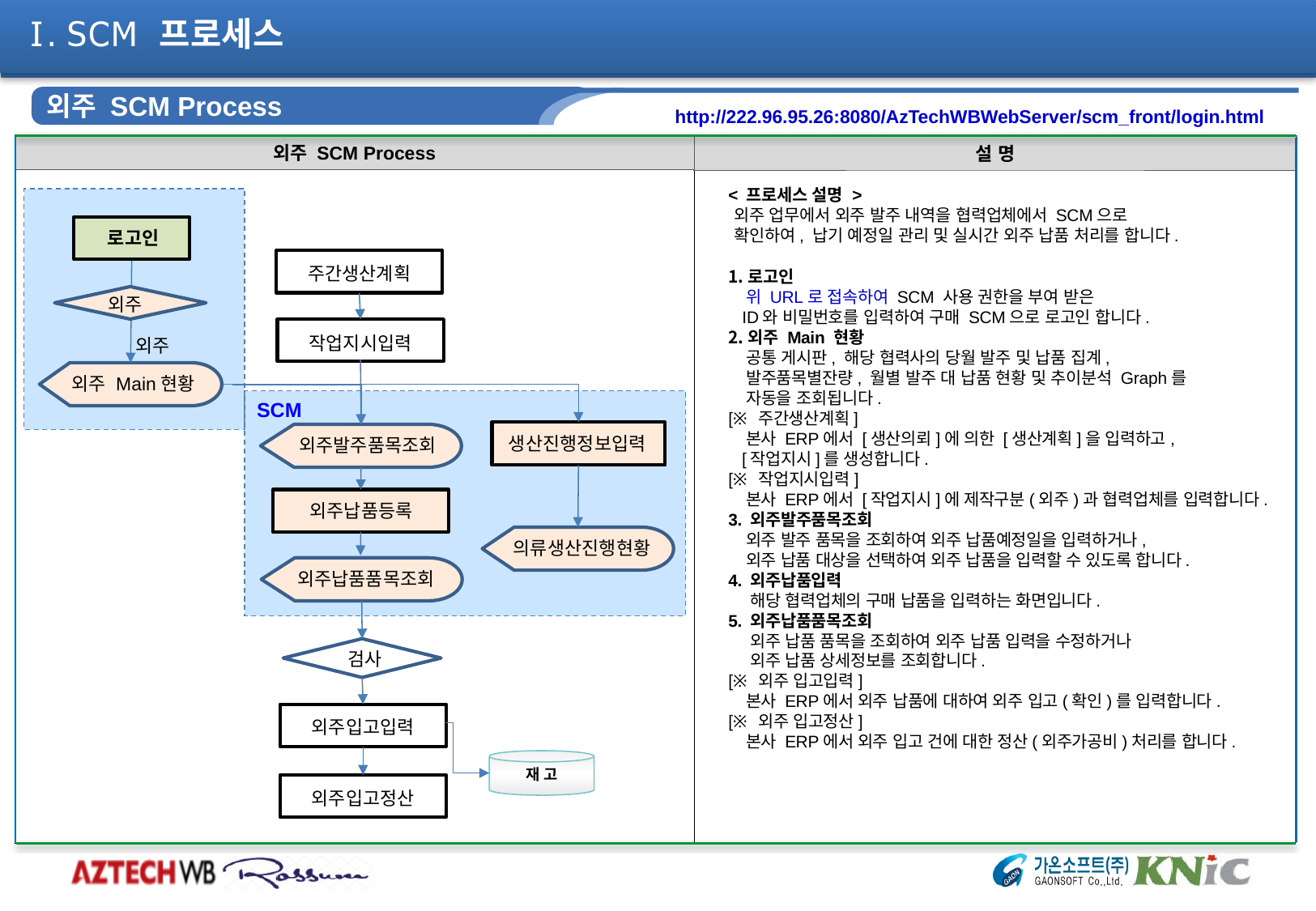

I. SCM 프로세스
외주 SCM Process

http://222.96.95.26:8080/AzTechWBWebServer/scm_front/login.html

외주 SCM Process
설 명

< 프로세스 설명 >
외주 업무에서 외주 발주 내역을 협력업체에서 SCM으로
확인하여, 납기 예정일 관리 및 실시간 외주 납품 처리를 합니다.

로고인
   위 URL로 접속하여 SCM 사용 권한을 부여 받은
   ID와 비밀번호를 입력하여 구매 SCM으로 로고인 합니다.
외주 Main 현황
   공통 게시판, 해당 협력사의 당월 발주 및 납품 집계,
   발주품목별잔량, 월별 발주 대 납품 현황 및 추이분석 Graph를
   자동을 조회됩니다.
[※ 주간생산계획]
   본사 ERP에서 [생산의뢰]에 의한 [생산계획]을 입력하고,
   [작업지시]를 생성합니다.
[※ 작업지시입력]
   본사 ERP에서 [작업지시]에 제작구분(외주)과 협력업체를 입력합니다.
3. 외주발주품목조회
   외주 발주 품목을 조회하여 외주 납품예정일을 입력하거나,
   외주 납품 대상을 선택하여 외주 납품을 입력할 수 있도록 합니다.
4. 외주납품입력
    해당 협력업체의 구매 납품을 입력하는 화면입니다.
5. 외주납품품목조회
    외주 납품 품목을 조회하여 외주 납품 입력을 수정하거나
    외주 납품 상세정보를 조회합니다.
[※ 외주 입고입력]
   본사 ERP에서 외주 납품에 대하여 외주 입고(확인)를 입력합니다.
[※ 외주 입고정산]
   본사 ERP에서 외주 입고 건에 대한 정산(외주가공비)처리를 합니다.

로고인

주간생산계획

외주

작업지시입력
외주

외주 Main현황
SCM

생산진행정보입력
외주발주품목조회

외주납품등록

의류생산진행현황

외주납품품목조회

검사

외주입고입력
재 고

외주입고정산